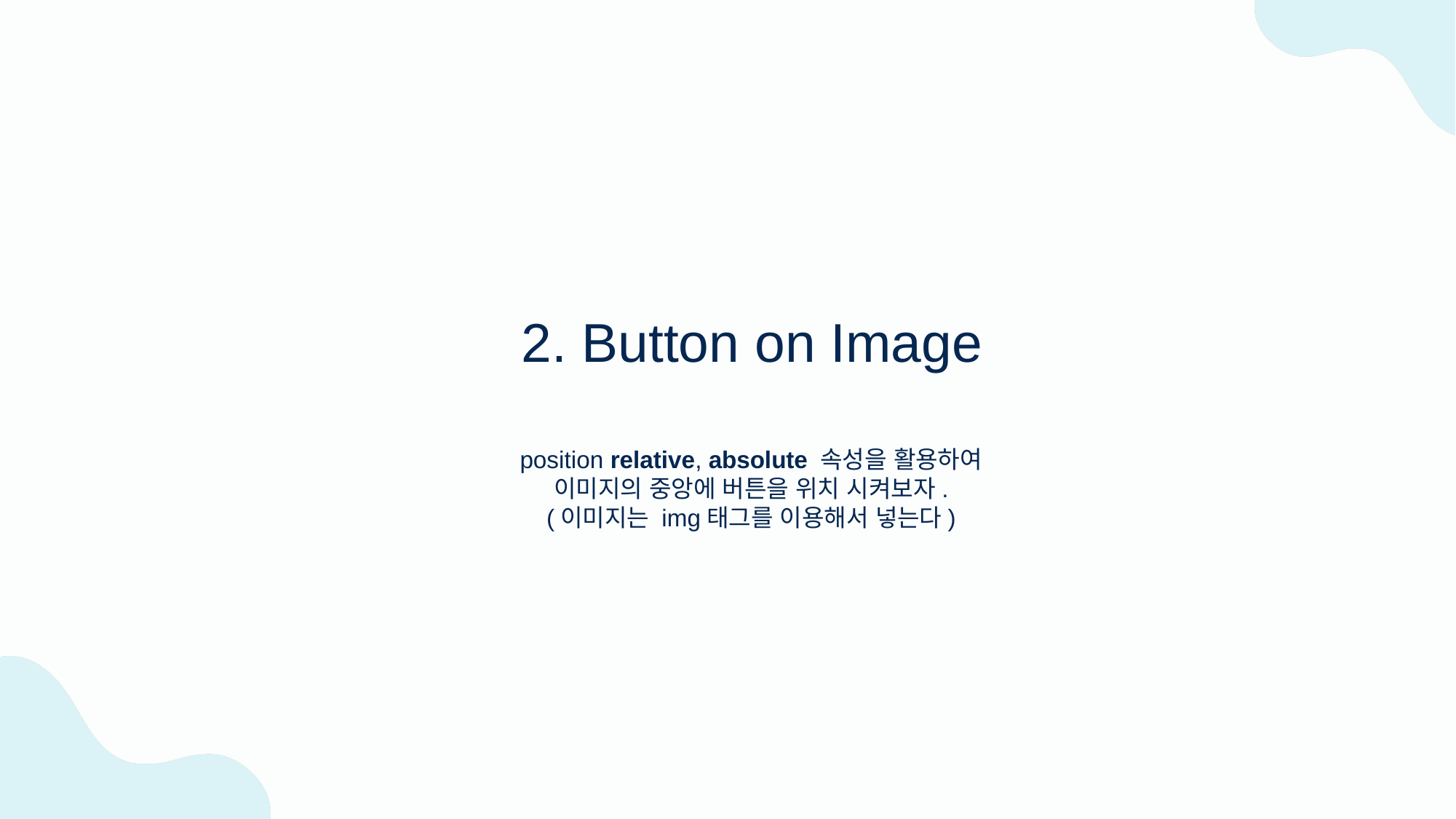

2. Button on Image
position relative, absolute 속성을 활용하여
이미지의 중앙에 버튼을 위치 시켜보자.
(이미지는 img태그를 이용해서 넣는다)